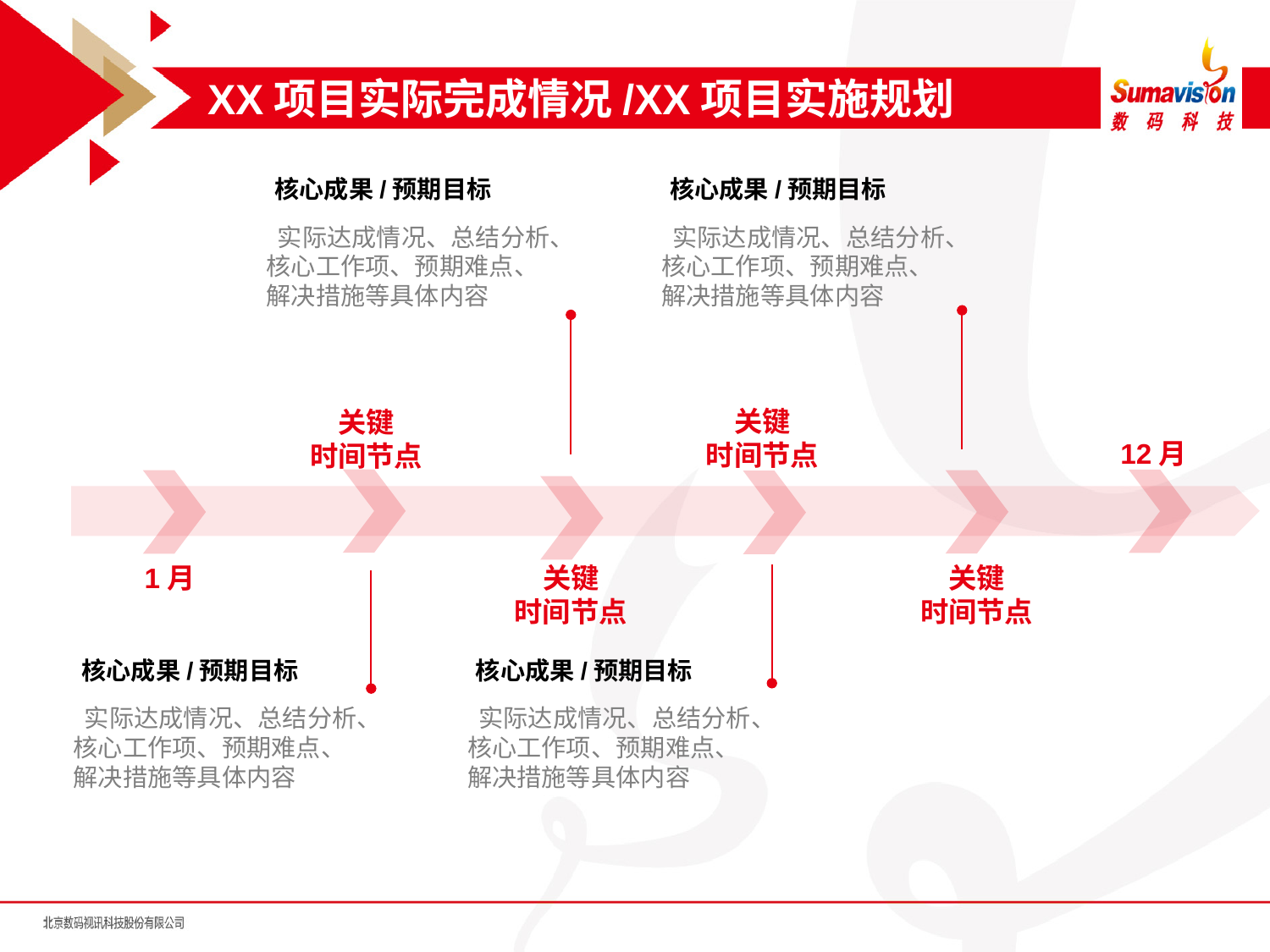

XX项目实际完成情况/XX项目实施规划
核心成果/预期目标
 实际达成情况、总结分析、核心工作项、预期难点、解决措施等具体内容
核心成果/预期目标
 实际达成情况、总结分析、核心工作项、预期难点、解决措施等具体内容
关键
时间节点
关键
时间节点
12月

关键
时间节点
1月
关键
时间节点
核心成果/预期目标
 实际达成情况、总结分析、核心工作项、预期难点、解决措施等具体内容
核心成果/预期目标
 实际达成情况、总结分析、核心工作项、预期难点、解决措施等具体内容